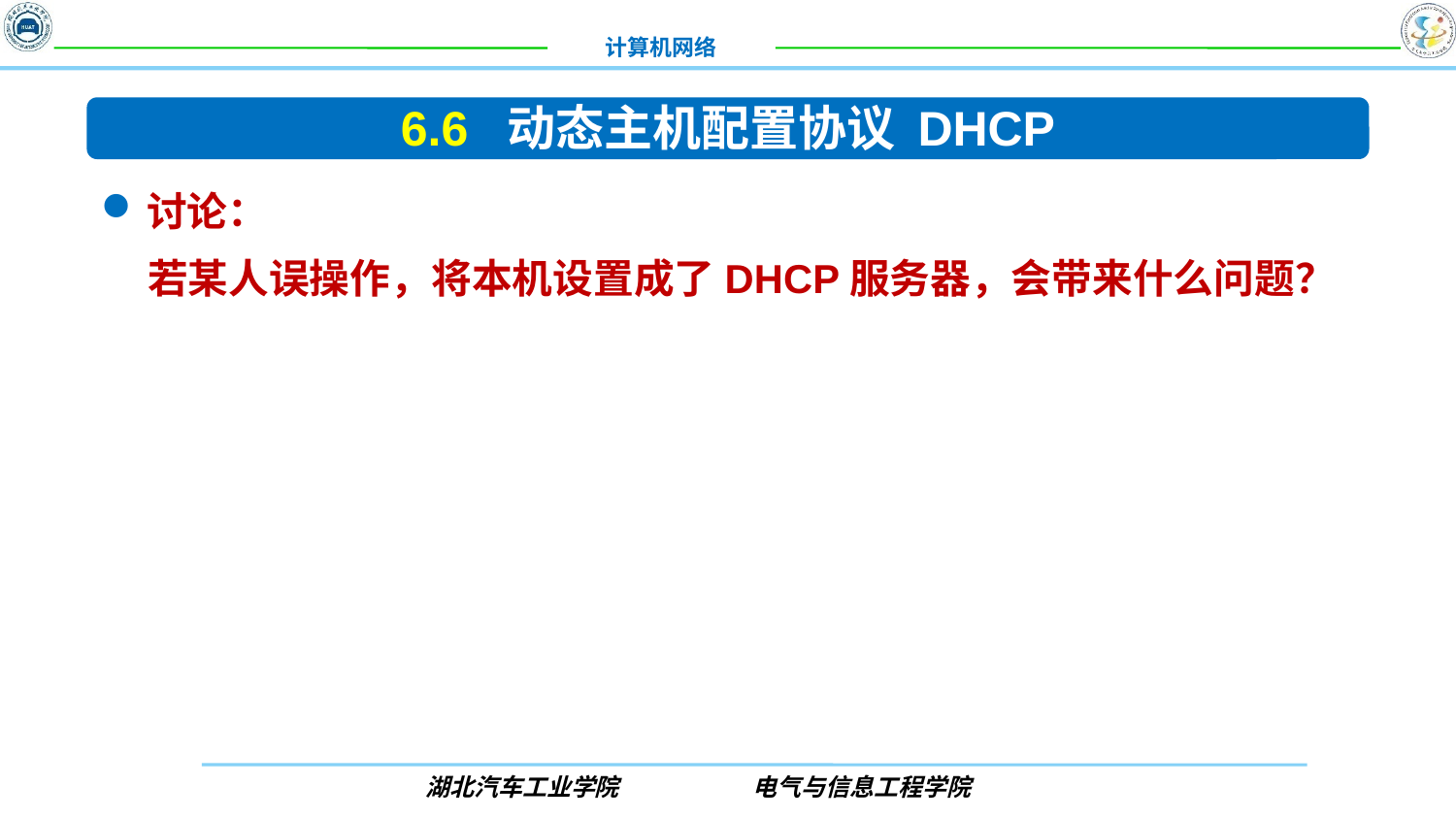

6.6  动态主机配置协议 DHCP

讨论：
    若某人误操作，将本机设置成了DHCP服务器，会带来什么问题？